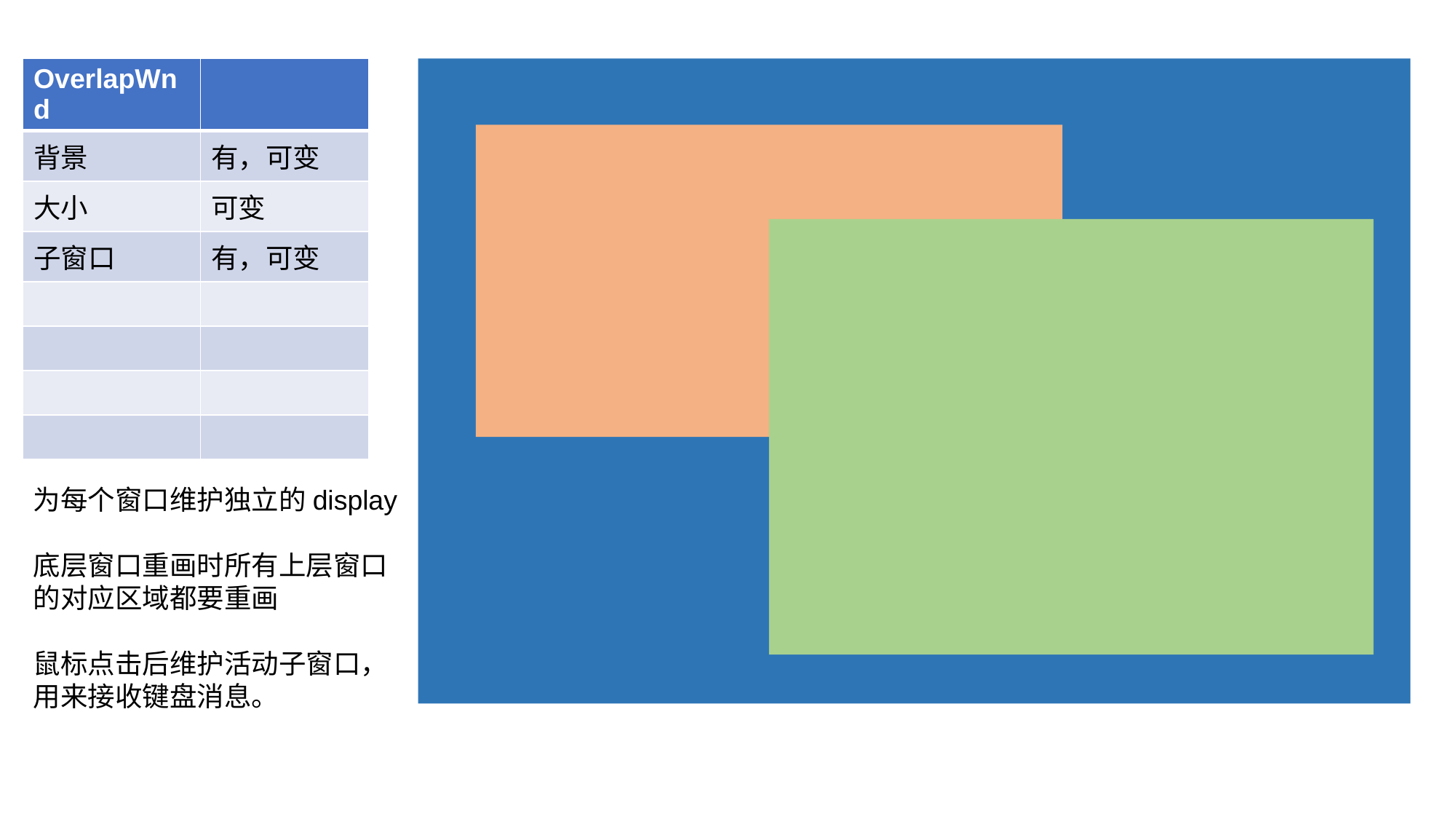

| OverlapWnd |  |
| --- | --- |
| 背景 | 有，可变 |
| 大小 | 可变 |
| 子窗口 | 有，可变 |
|  |  |
|  |  |
|  |  |
|  |  |

为每个窗口维护独立的display

底层窗口重画时所有上层窗口的对应区域都要重画

鼠标点击后维护活动子窗口，用来接收键盘消息。